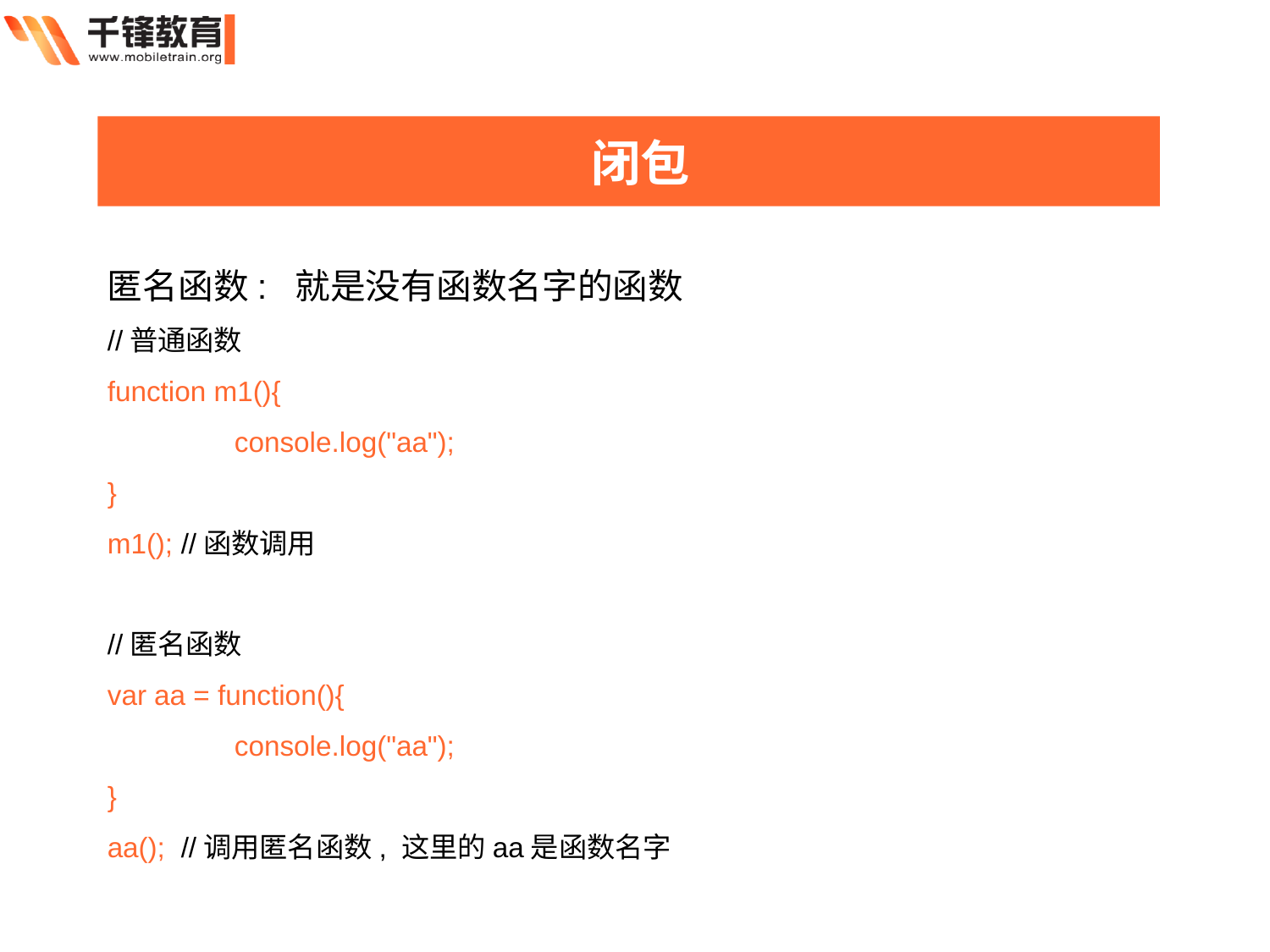

闭包
匿名函数:  就是没有函数名字的函数
//普通函数
function m1(){
	console.log("aa");
}
m1(); //函数调用

//匿名函数
var aa = function(){
	console.log("aa");
}
aa();  //调用匿名函数, 这里的aa是函数名字